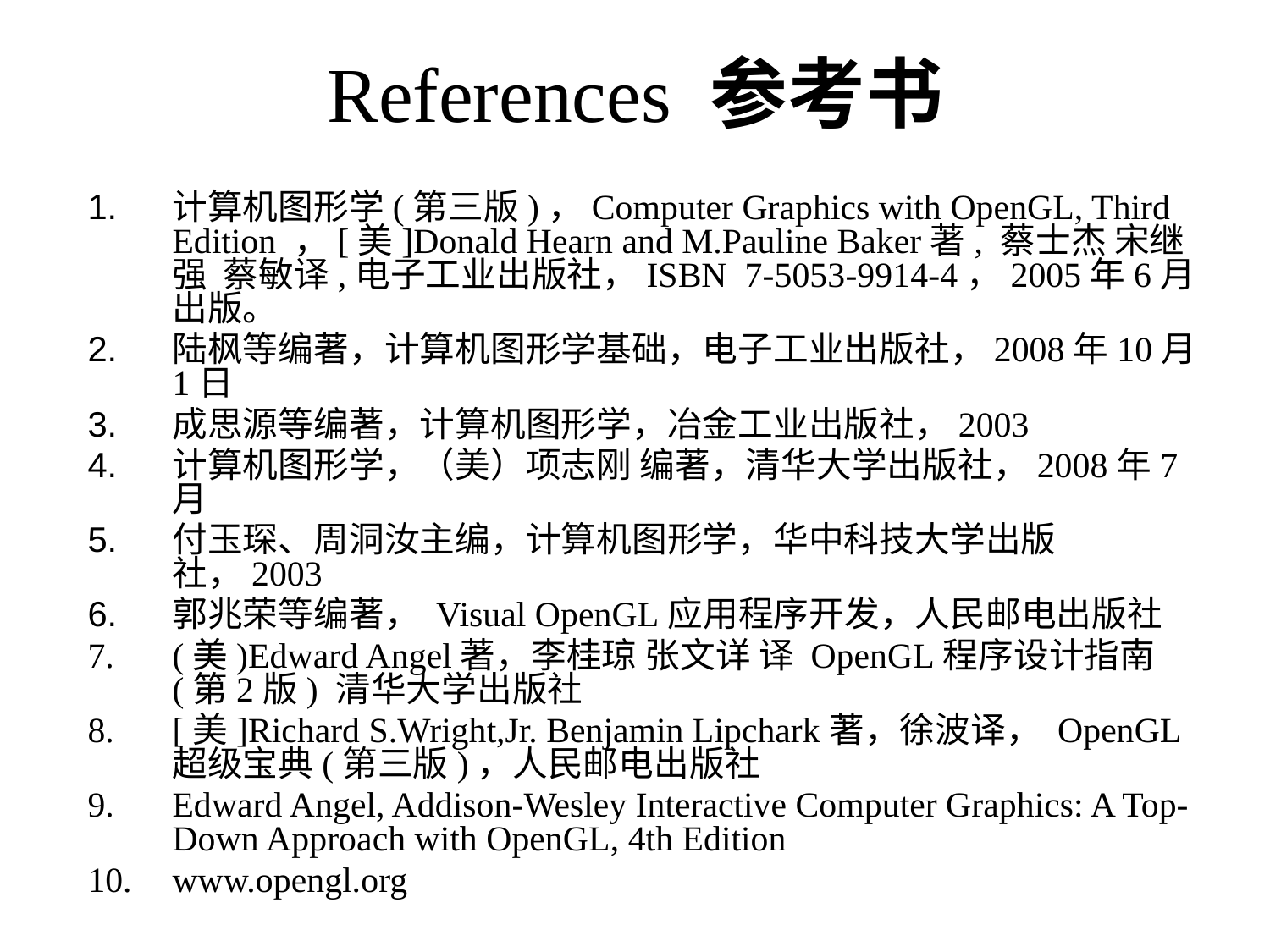

# References 参考书
计算机图形学(第三版)，Computer Graphics with OpenGL, Third Edition ，[美]Donald Hearn and M.Pauline Baker著, 蔡士杰 宋继强  蔡敏译,电子工业出版社，ISBN  7-5053-9914-4，2005年6月出版。
陆枫等编著，计算机图形学基础，电子工业出版社，2008年10月1日
成思源等编著，计算机图形学，冶金工业出版社，2003
计算机图形学，（美）项志刚 编著，清华大学出版社，2008年7月
付玉琛、周洞汝主编，计算机图形学，华中科技大学出版社，2003
郭兆荣等编著， Visual OpenGL应用程序开发，人民邮电出版社
(美)Edward Angel著，李桂琼 张文详 译 OpenGL程序设计指南(第2版) 清华大学出版社
[美]Richard S.Wright,Jr. Benjamin Lipchark著，徐波译， OpenGL超级宝典(第三版)，人民邮电出版社
Edward Angel, Addison-Wesley Interactive Computer Graphics: A Top-Down Approach with OpenGL, 4th Edition
www.opengl.org